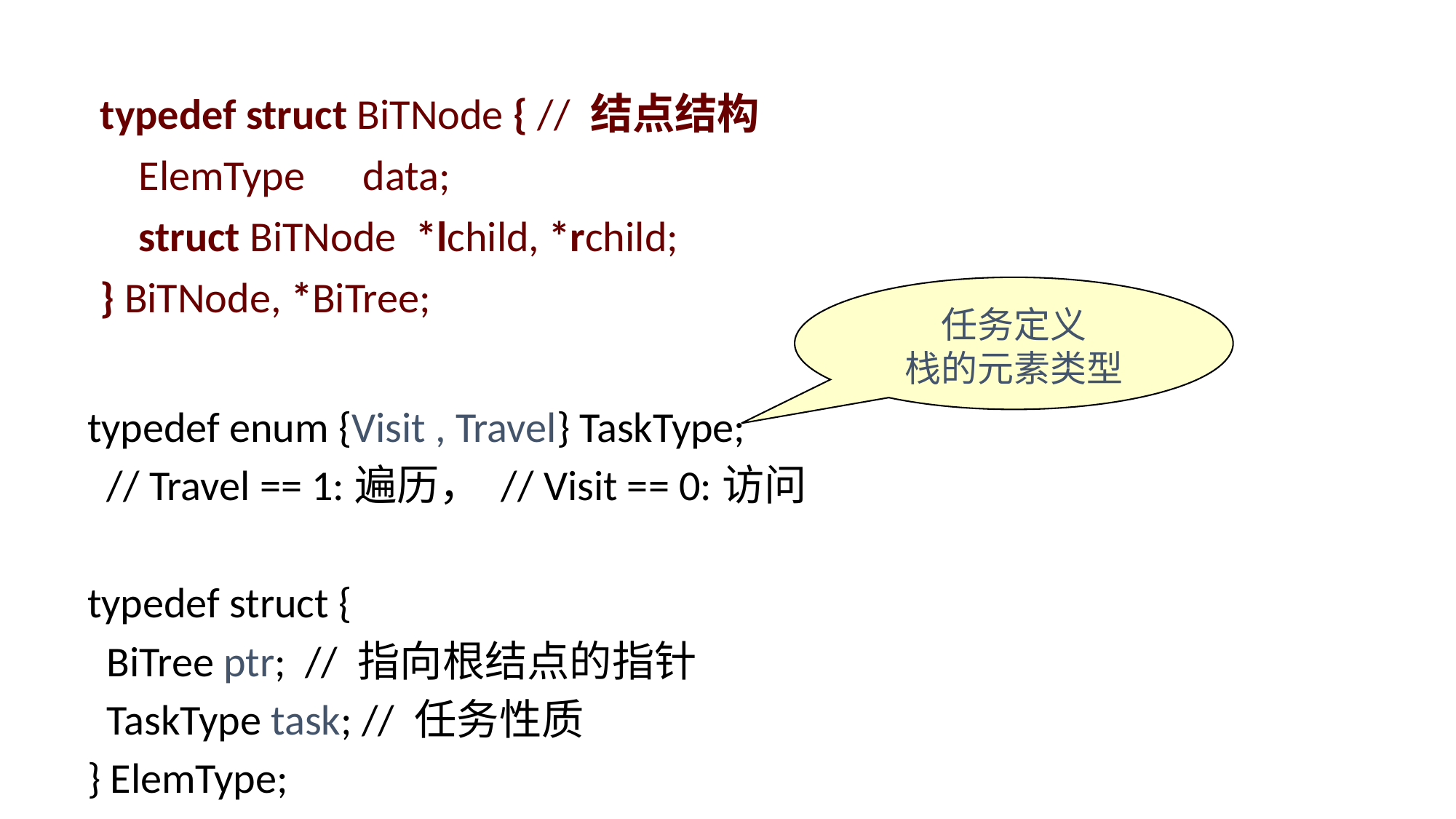

typedef struct BiTNode { // 结点结构
    ElemType      data;
    struct BiTNode  *lchild, *rchild;
} BiTNode, *BiTree;
任务定义
栈的元素类型
typedef enum {Visit , Travel} TaskType;
  // Travel == 1:遍历， // Visit == 0:访问
typedef struct {
  BiTree ptr;  // 指向根结点的指针
  TaskType task; // 任务性质
} ElemType;